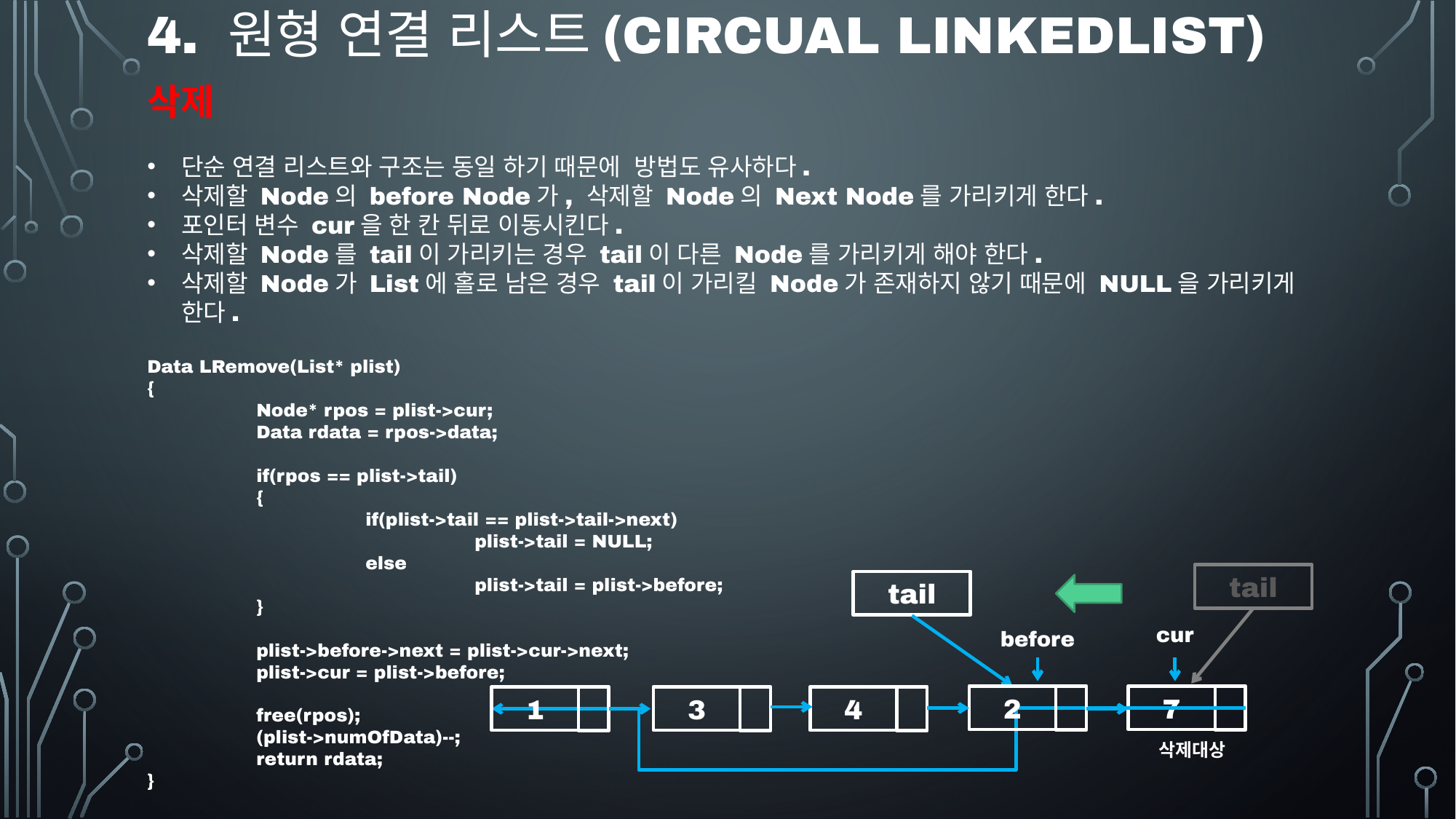

# 4. 원형 연결 리스트(circual LinkedList)
삭제

단순 연결 리스트와 구조는 동일 하기 때문에  방법도 유사하다.
삭제할 Node의 before Node가, 삭제할 Node의 Next Node를 가리키게 한다.
포인터 변수 cur을 한 칸 뒤로 이동시킨다.
삭제할 Node를 tail이 가리키는 경우 tail이 다른 Node를 가리키게 해야 한다.
삭제할 Node가 List에 홀로 남은 경우 tail이 가리킬 Node가 존재하지 않기 때문에 NULL을 가리키게 한다.

Data LRemove(List* plist)
{
	Node* rpos = plist->cur;
	Data rdata = rpos->data;

	if(rpos == plist->tail)
	{
		if(plist->tail == plist->tail->next)
			plist->tail = NULL;
		else
			plist->tail = plist->before;
	}

	plist->before->next = plist->cur->next;
	plist->cur = plist->before;

	free(rpos);
	(plist->numOfData)--;
	return rdata;
}
tail
tail
2

7

4

1

3

cur
before

삭제대상